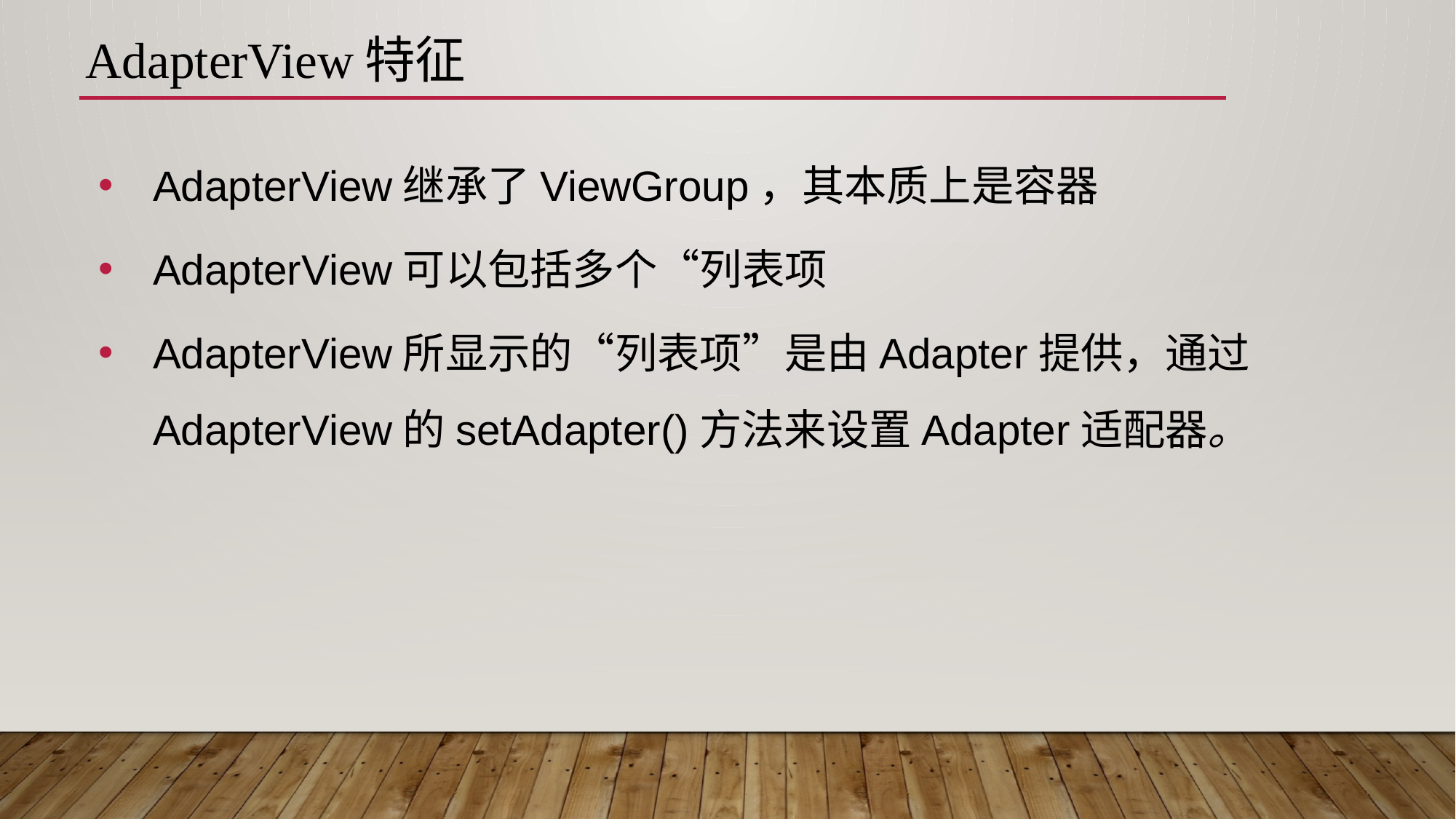

# AdapterView特征
AdapterView继承了ViewGroup，其本质上是容器
AdapterView可以包括多个“列表项
AdapterView所显示的“列表项”是由Adapter提供，通过AdapterView的setAdapter()方法来设置Adapter适配器。